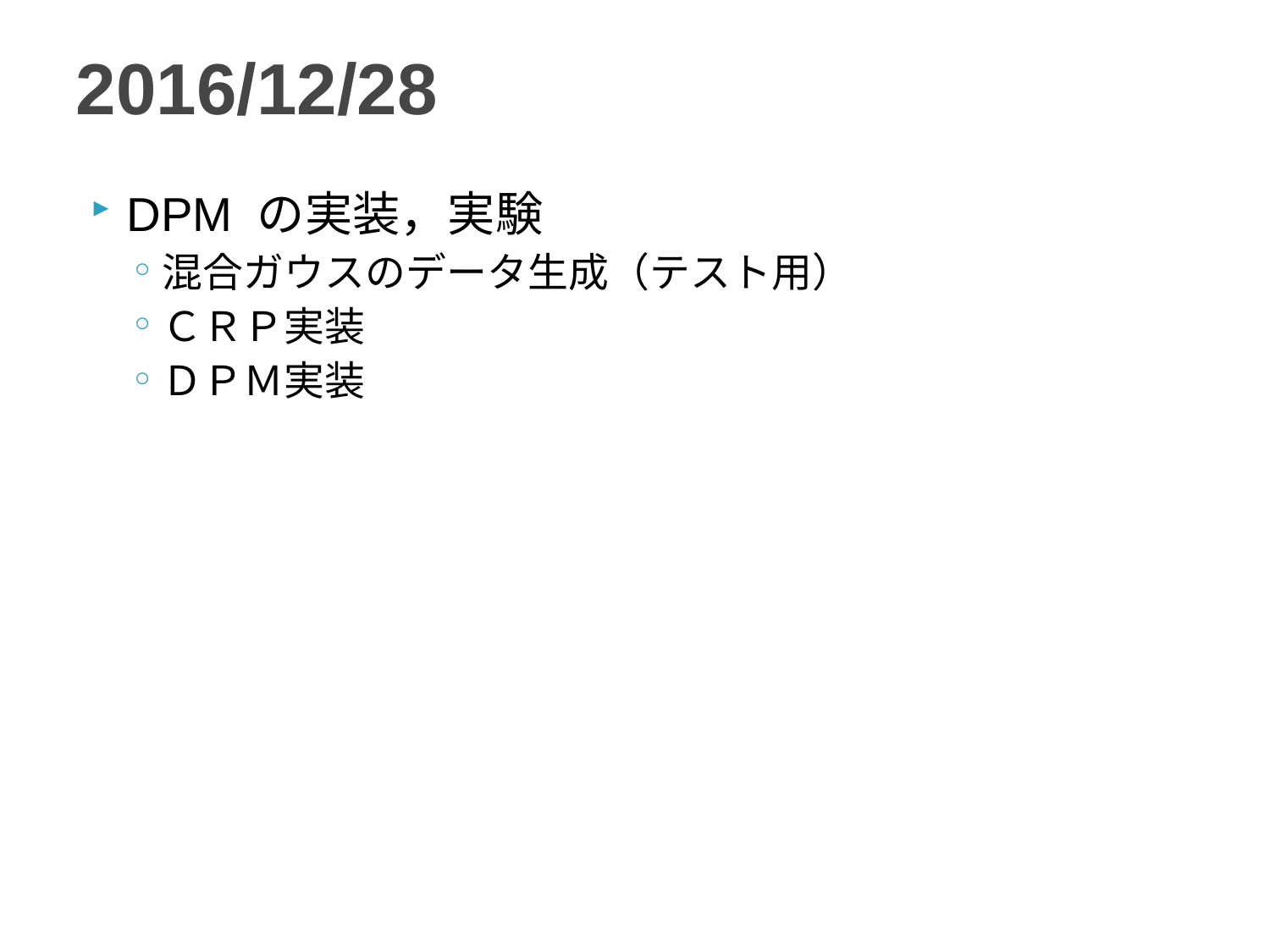

# 2016/12/28
DPM の実装，実験
混合ガウスのデータ生成（テスト用）
ＣＲＰ実装
ＤＰＭ実装